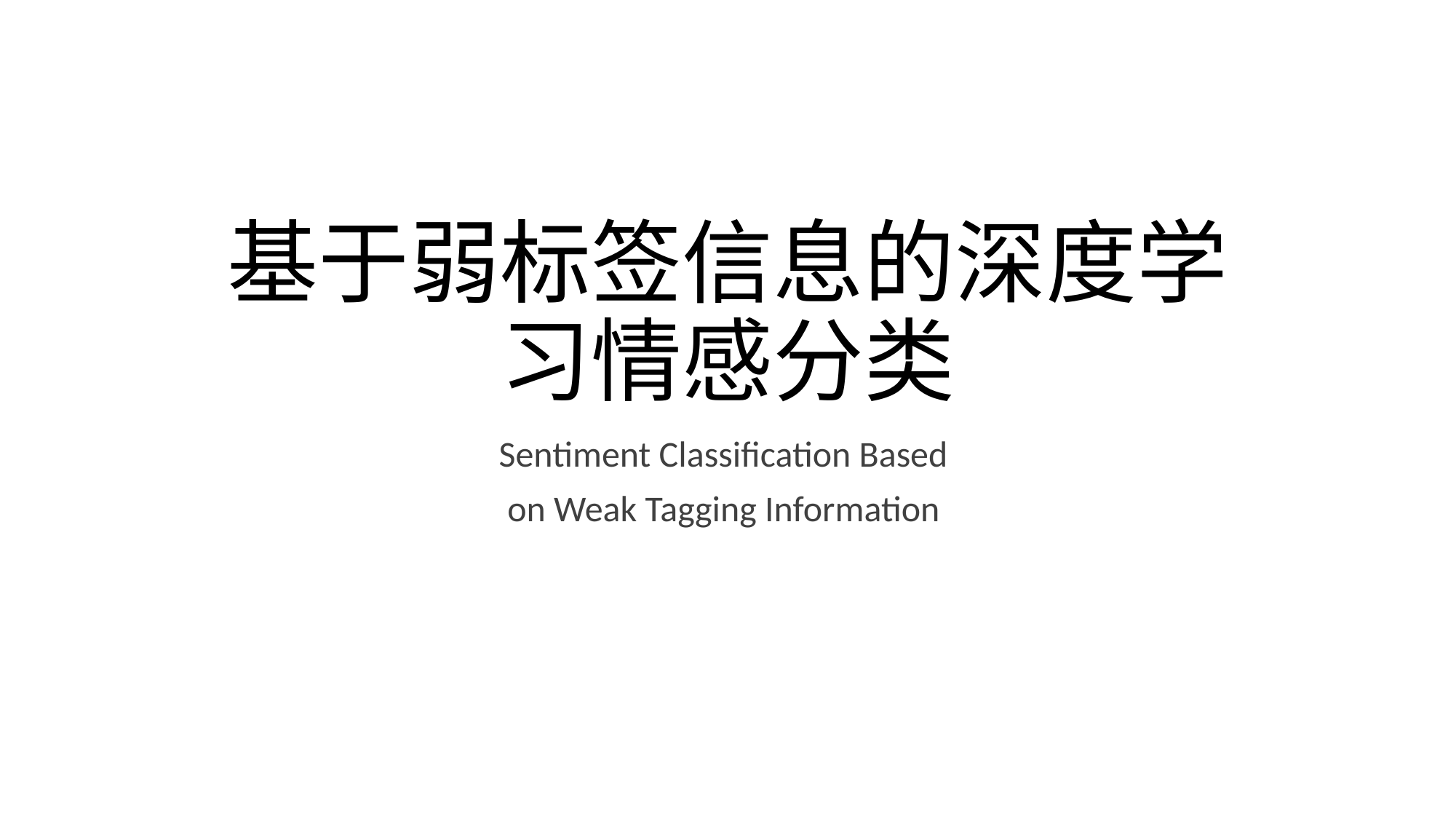

# 基于弱标签信息的深度学习情感分类
Sentiment Classification Based
on Weak Tagging Information